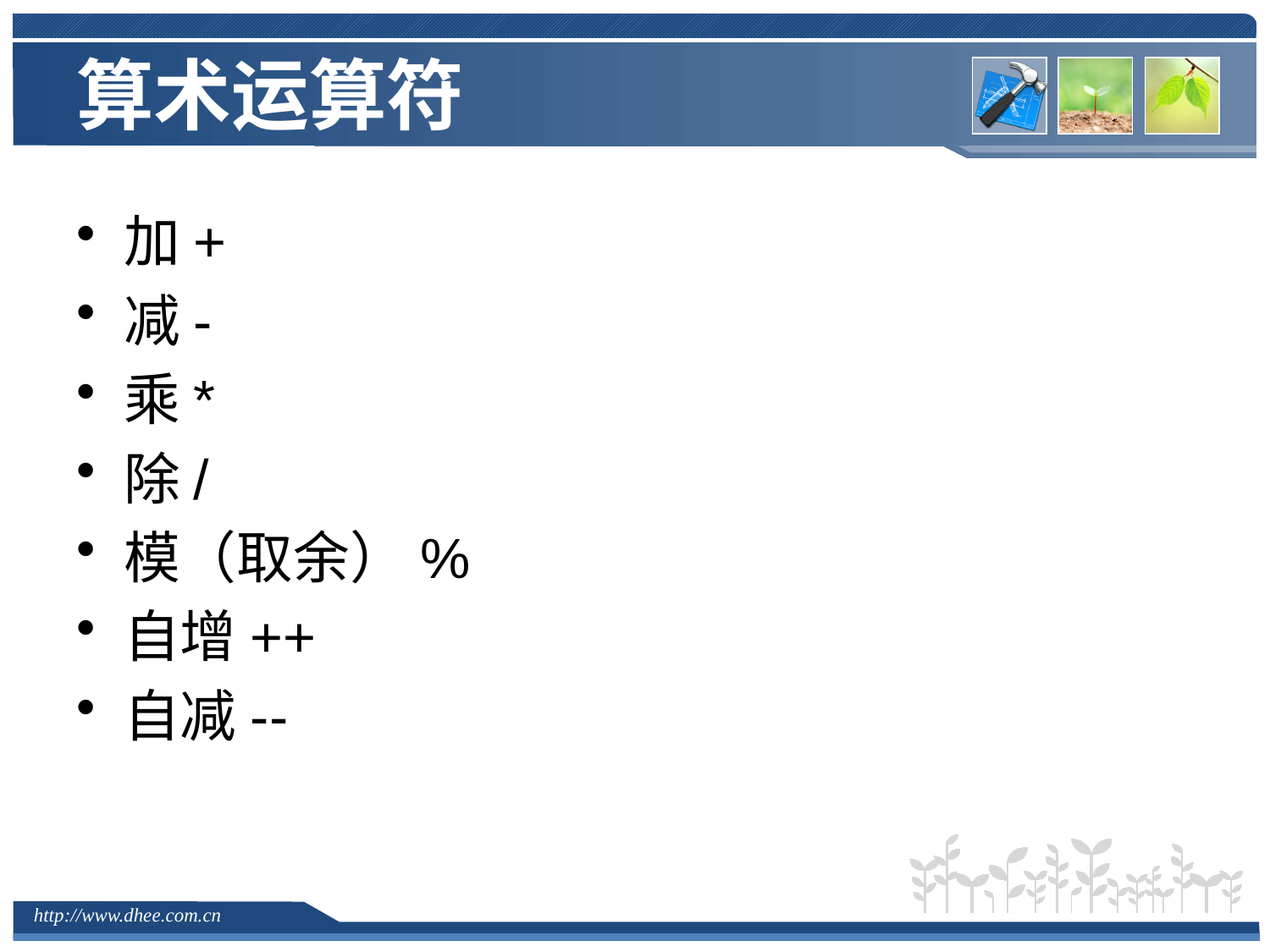

# 算术运算符
加+
减-
乘*
除/
模（取余）%
自增++
自减--